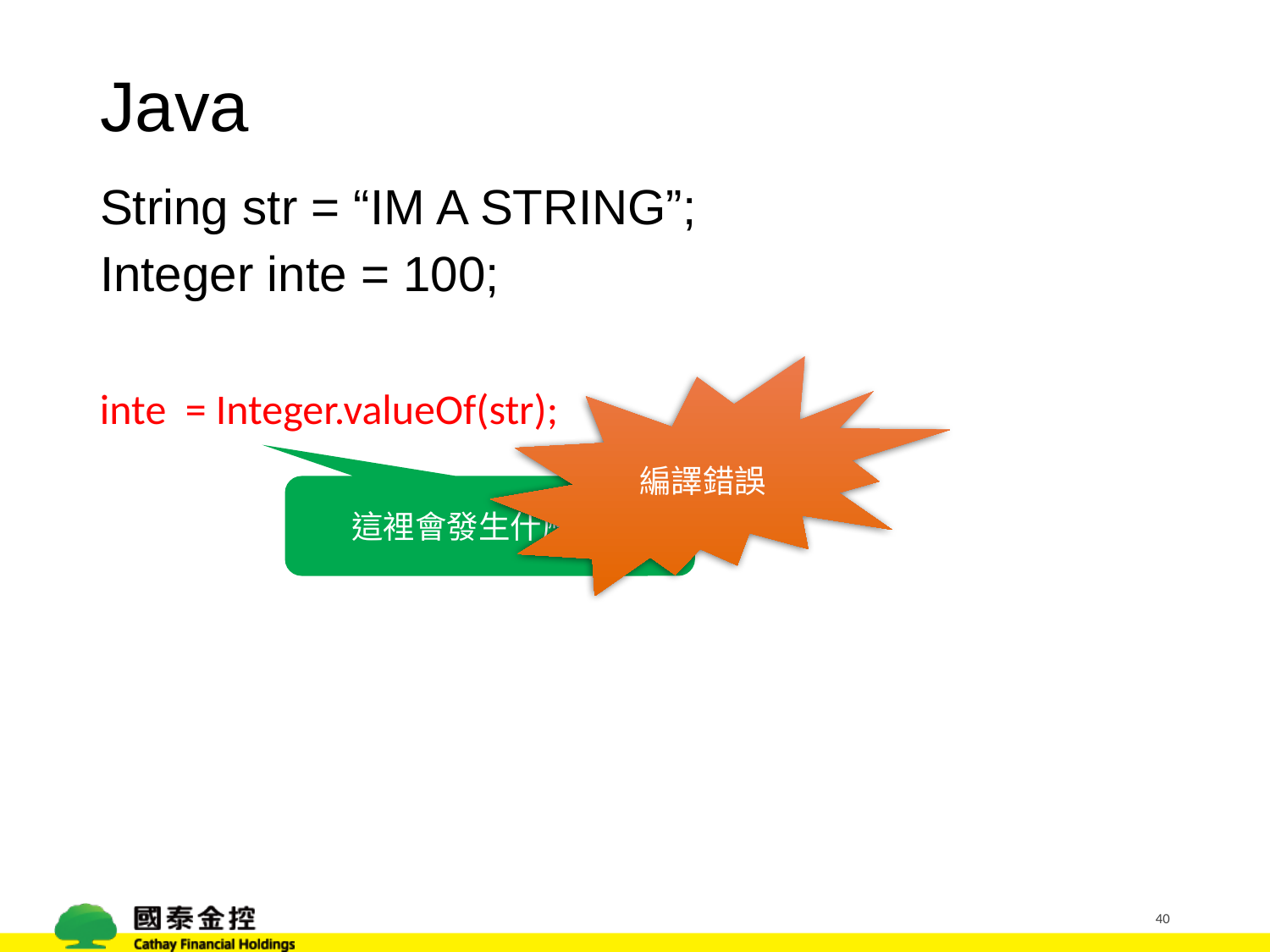

# Java
String str = “IM A STRING”;
Integer inte = 100;

inte = str;

編譯錯誤
inte  = Integer.valueOf(str);
這裡會發生什麼事?